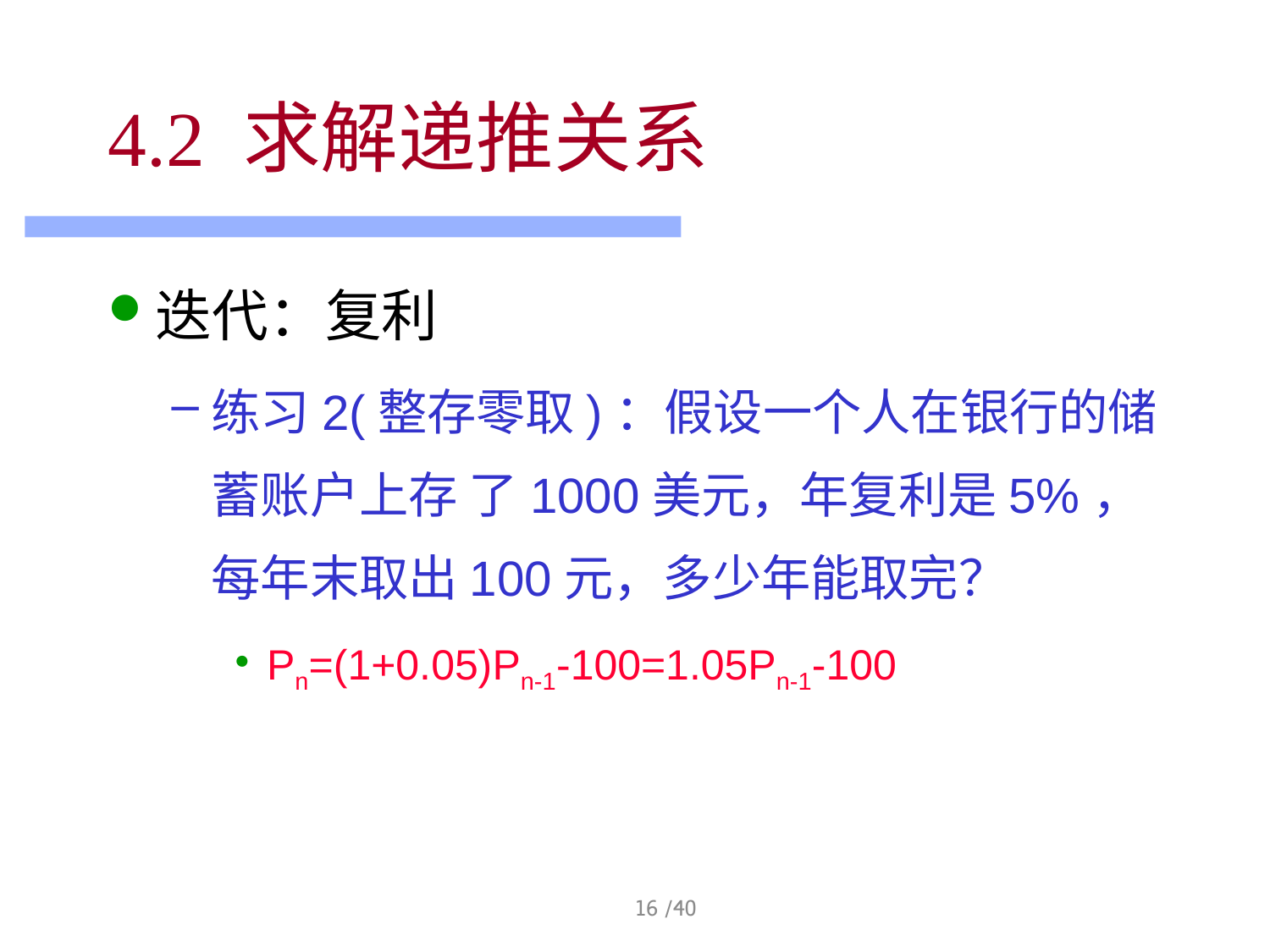

# 4.2 求解递推关系
迭代：复利
练习2(整存零取)：假设一个人在银行的储蓄账户上存 了1000美元，年复利是5%，每年末取出100元，多少年能取完？
Pn=(1+0.05)Pn-1-100=1.05Pn-1-100
16
/40